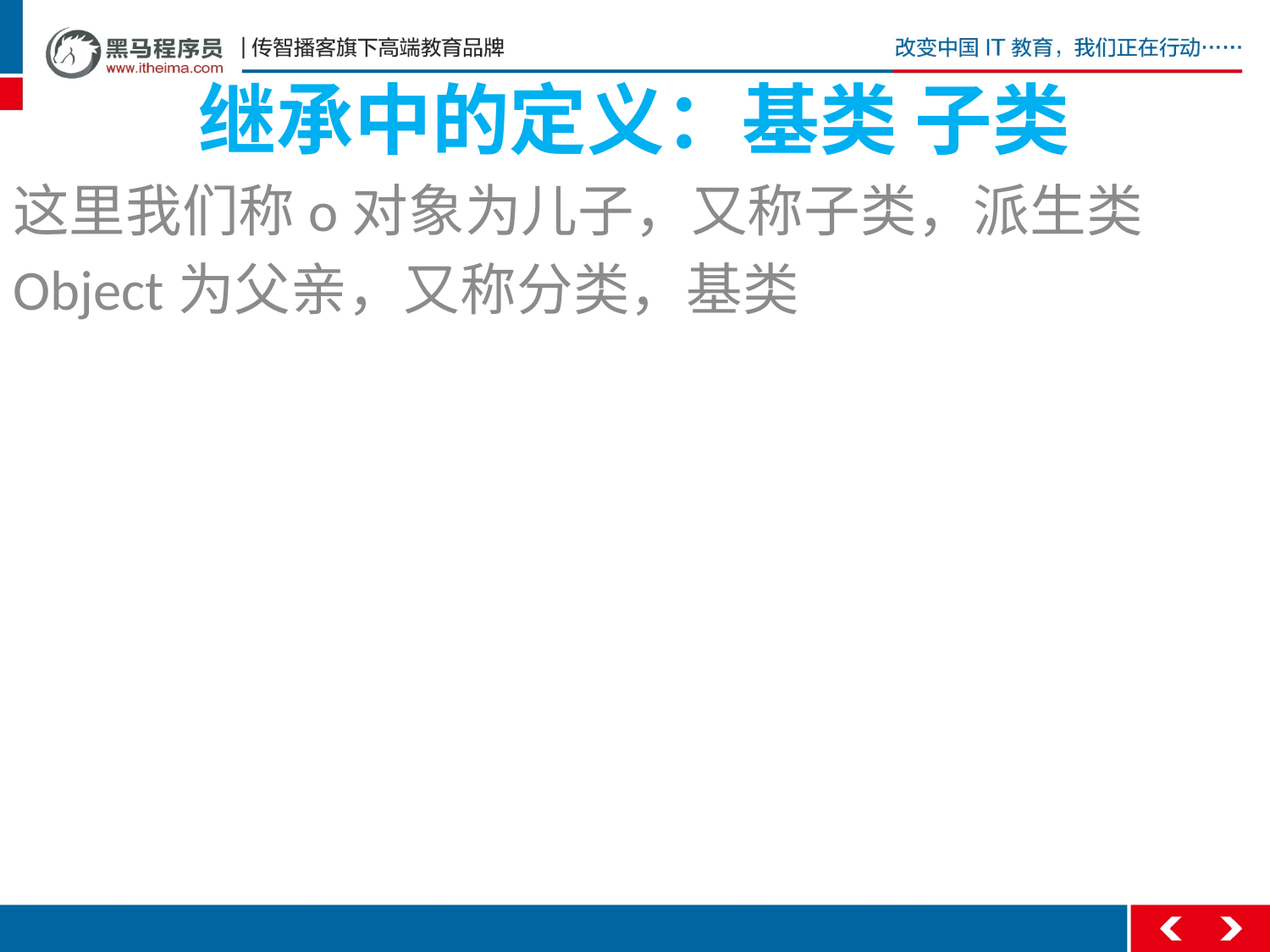

# 继承中的定义：基类 子类
这里我们称o对象为儿子，又称子类，派生类
Object为父亲，又称分类，基类